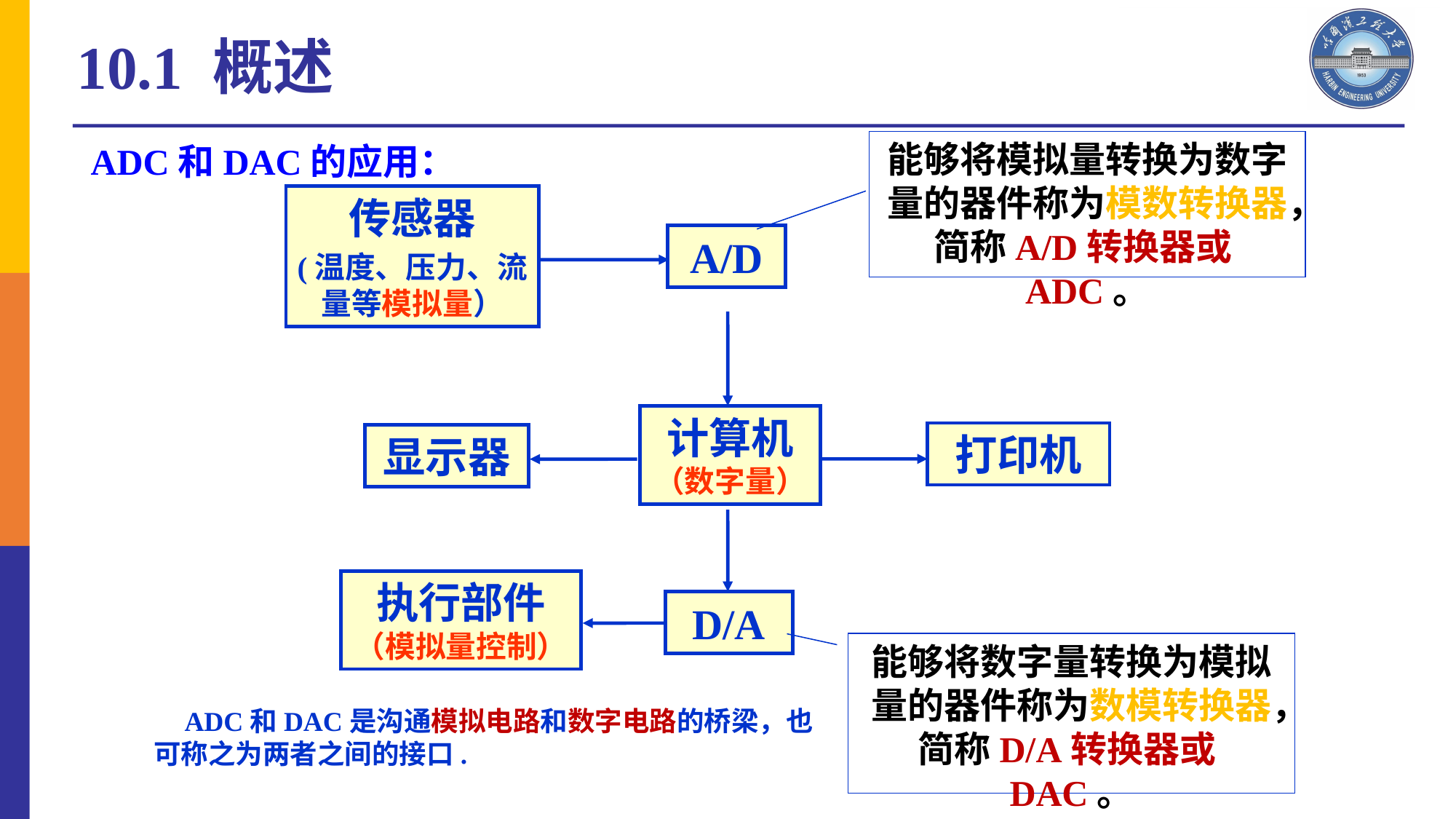

10.1 概述
能够将模拟量转换为数字量的器件称为模数转换器，简称A/D转换器或ADC。
ADC和DAC的应用：
传感器
(温度、压力、流量等模拟量）
A/D

计算机（数字量）
打印机
显示器

执行部件（模拟量控制）
D/A

能够将数字量转换为模拟量的器件称为数模转换器，简称D/A转换器或DAC。
    ADC和DAC是沟通模拟电路和数字电路的桥梁，也可称之为两者之间的接口.